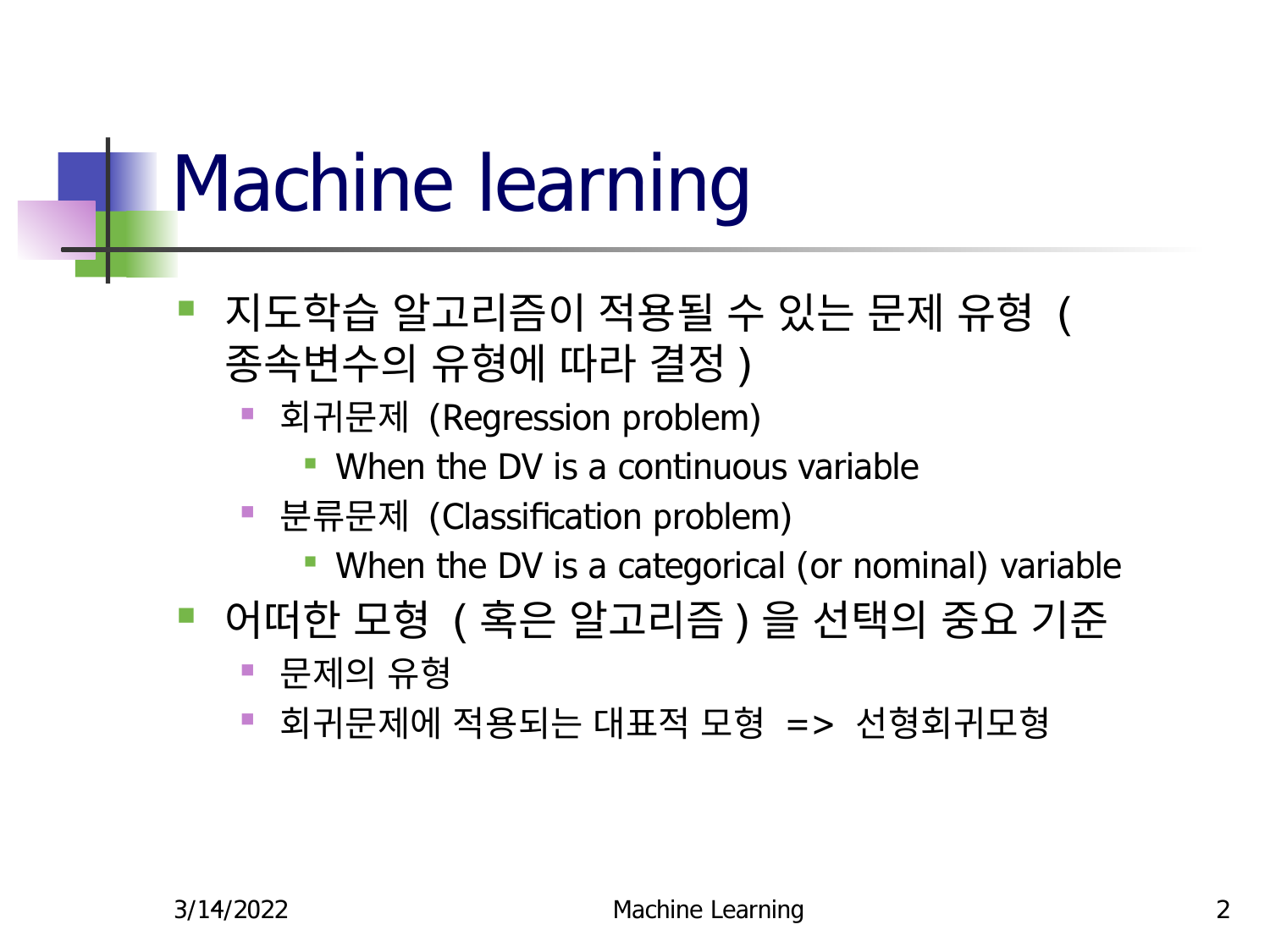

# Machine learning
지도학습 알고리즘이 적용될 수 있는 문제 유형 (종속변수의 유형에 따라 결정)
회귀문제 (Regression problem)
When the DV is a continuous variable
분류문제 (Classification problem)
When the DV is a categorical (or nominal) variable
어떠한 모형 (혹은 알고리즘)을 선택의 중요 기준
문제의 유형
회귀문제에 적용되는 대표적 모형 => 선형회귀모형

3/14/2022
Machine Learning
2